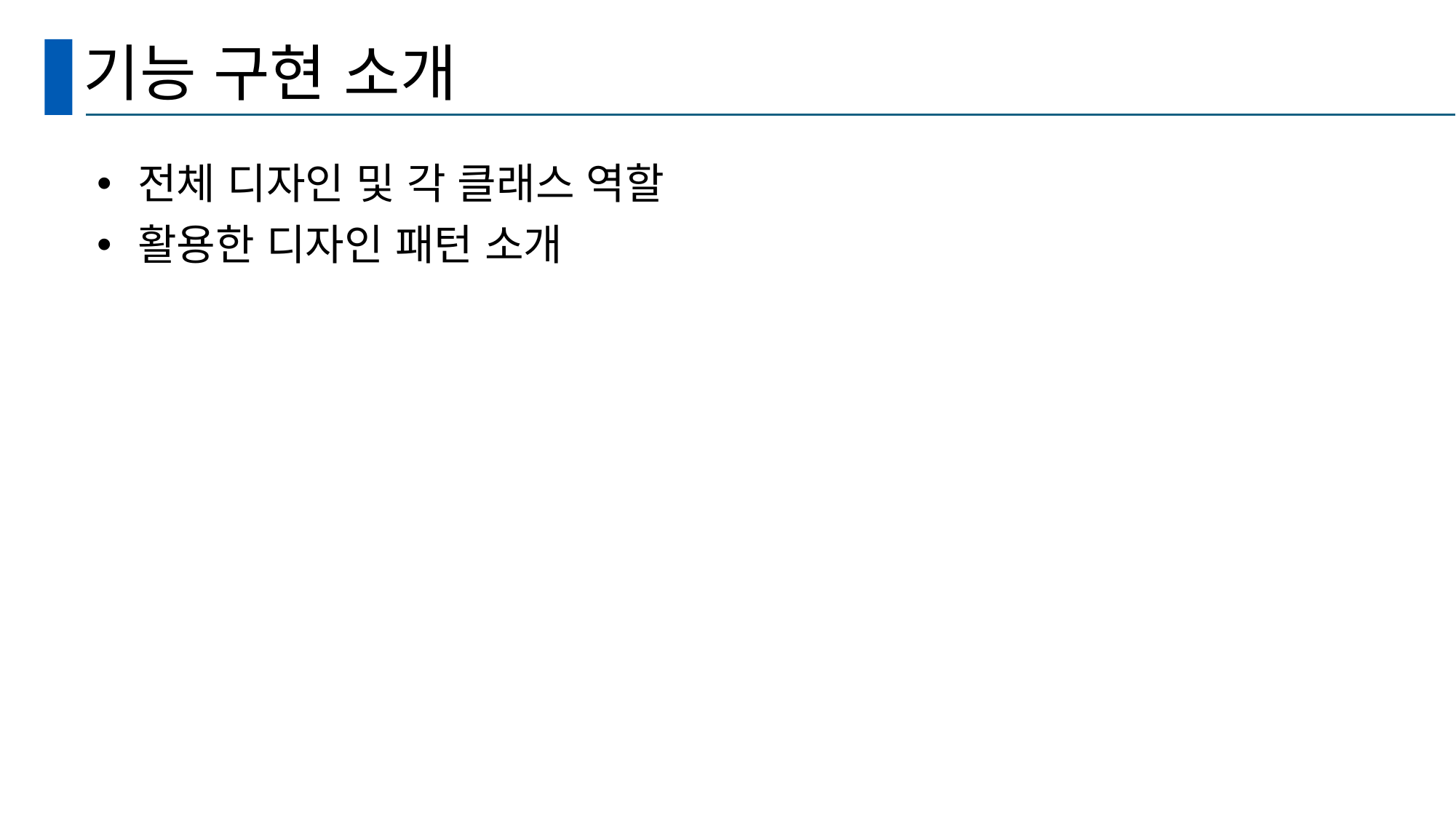

# 기능 구현 소개
전체 디자인 및 각 클래스 역할
활용한 디자인 패턴 소개